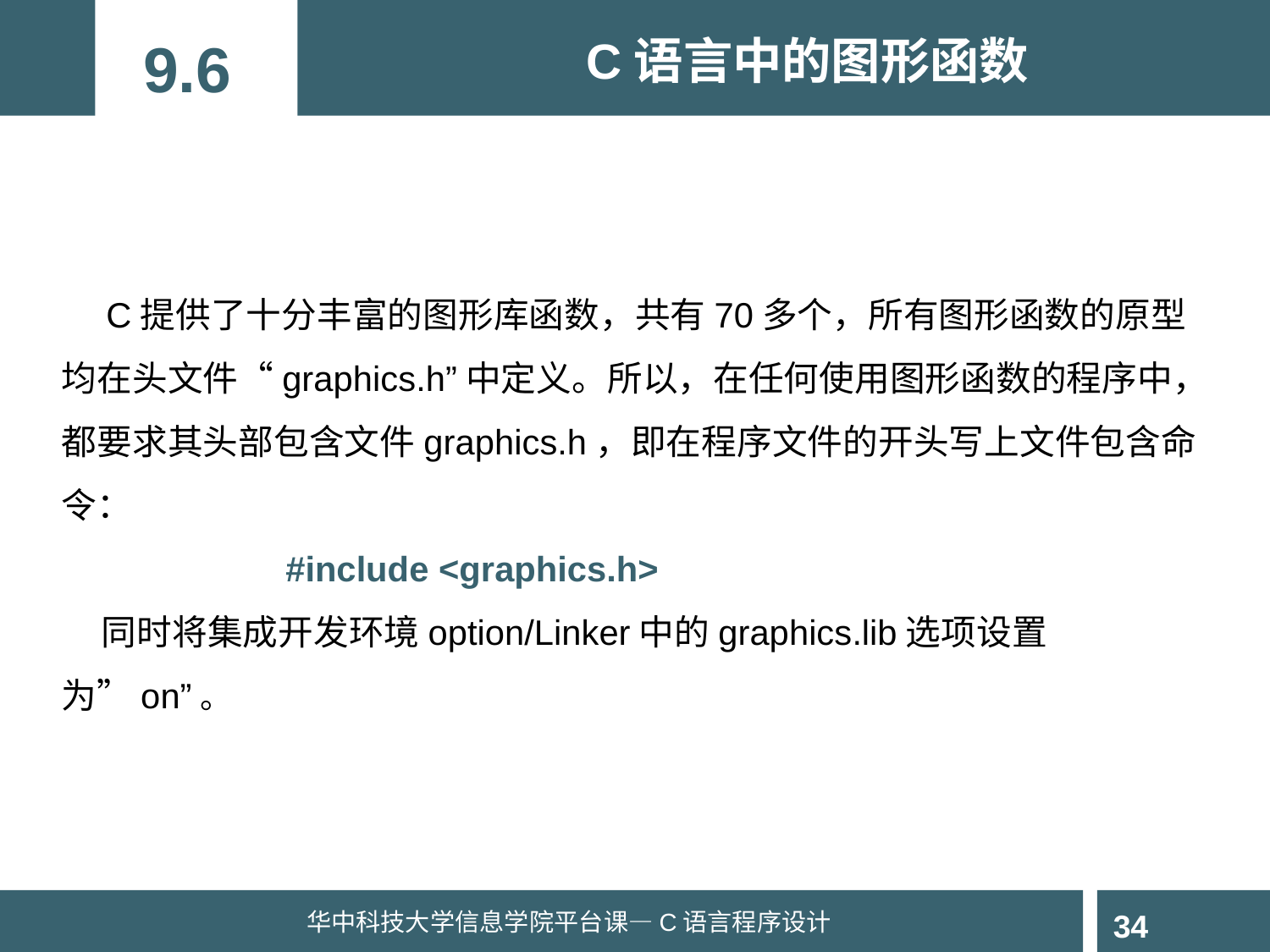

9.6
C语言中的图形函数
     C提供了十分丰富的图形库函数，共有70多个，所有图形函数的原型均在头文件“graphics.h”中定义。所以，在任何使用图形函数的程序中，都要求其头部包含文件graphics.h，即在程序文件的开头写上文件包含命令：
                       #include <graphics.h>
    同时将集成开发环境option/Linker中的graphics.lib选项设置为”on”。